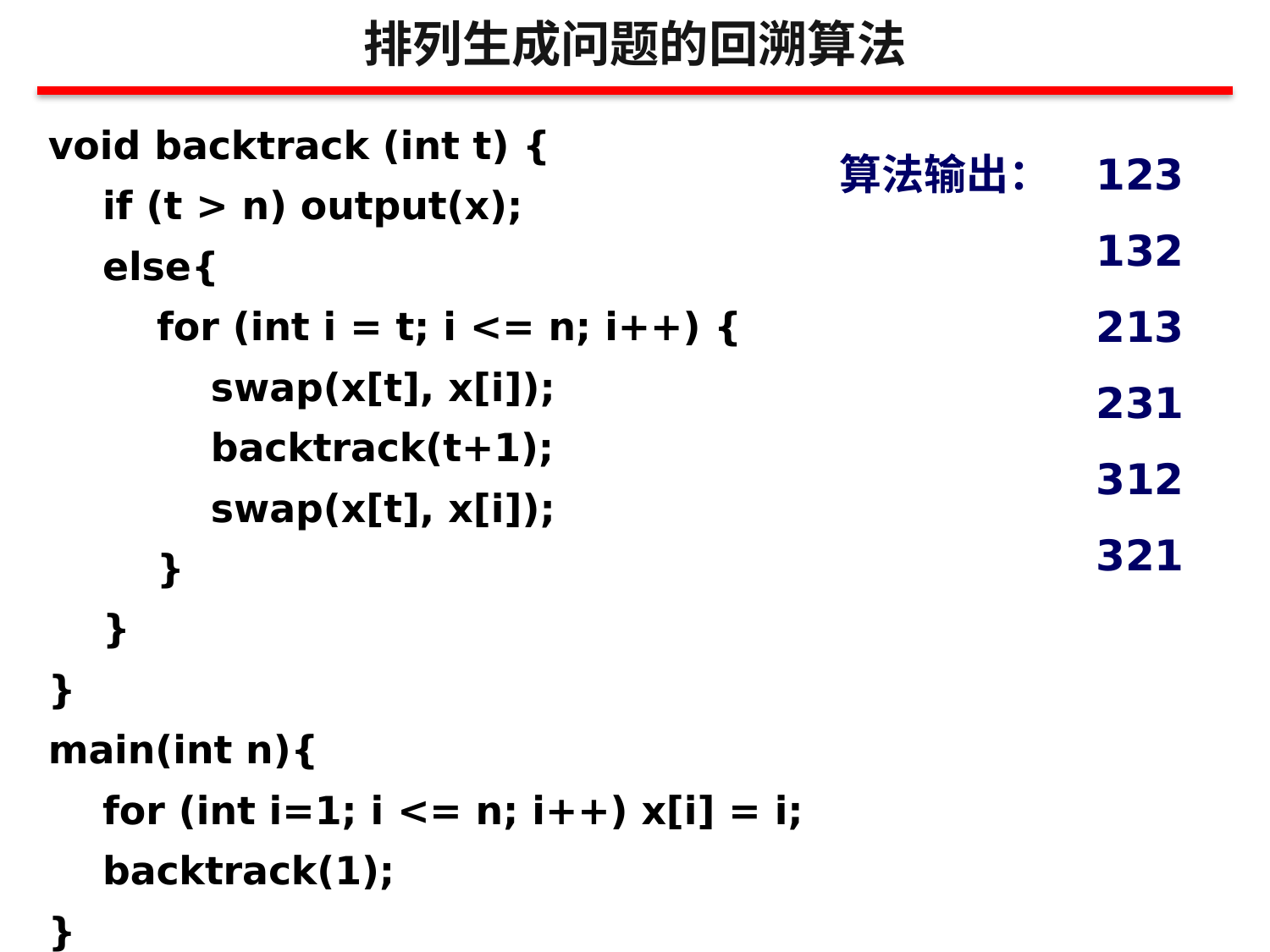

排列生成问题的回溯算法
void backtrack (int t) {
    if (t > n) output(x);
    else{
        for (int i = t; i <= n; i++) {
            swap(x[t], x[i]);
            backtrack(t+1);
            swap(x[t], x[i]);
        }
    }
}
main(int n){
    for (int i=1; i <= n; i++) x[i] = i;
    backtrack(1);
}
算法输出：
123
132
213
231
312
321